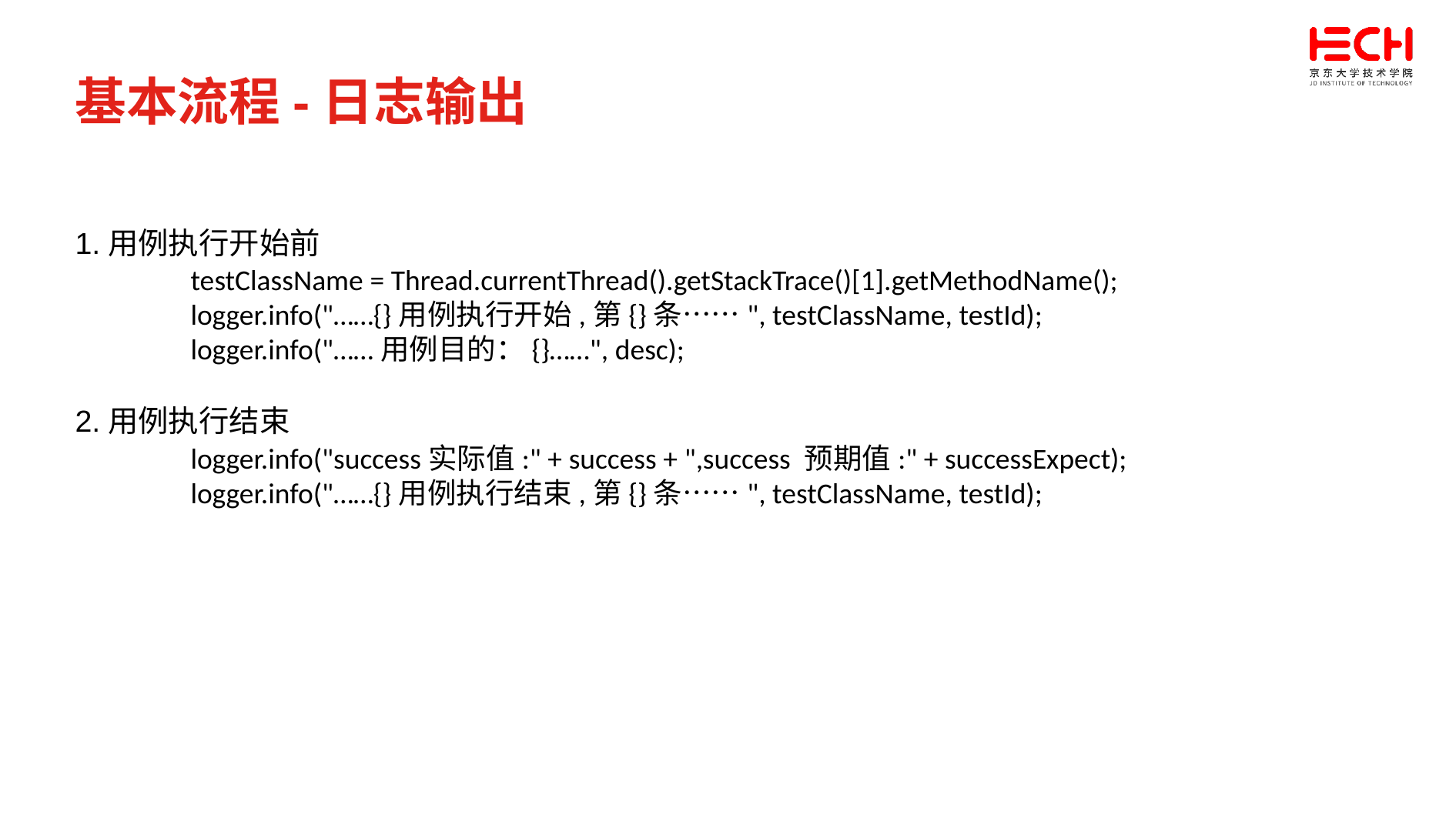

基本流程-日志输出
1.用例执行开始前
	testClassName = Thread.currentThread().getStackTrace()[1].getMethodName();
	logger.info("……{}用例执行开始,第{}条……", testClassName, testId);
	logger.info("……用例目的：{}……", desc);
2.用例执行结束
	logger.info("success实际值:" + success + ",success 预期值:" + successExpect);
	logger.info("……{}用例执行结束,第{}条……", testClassName, testId);